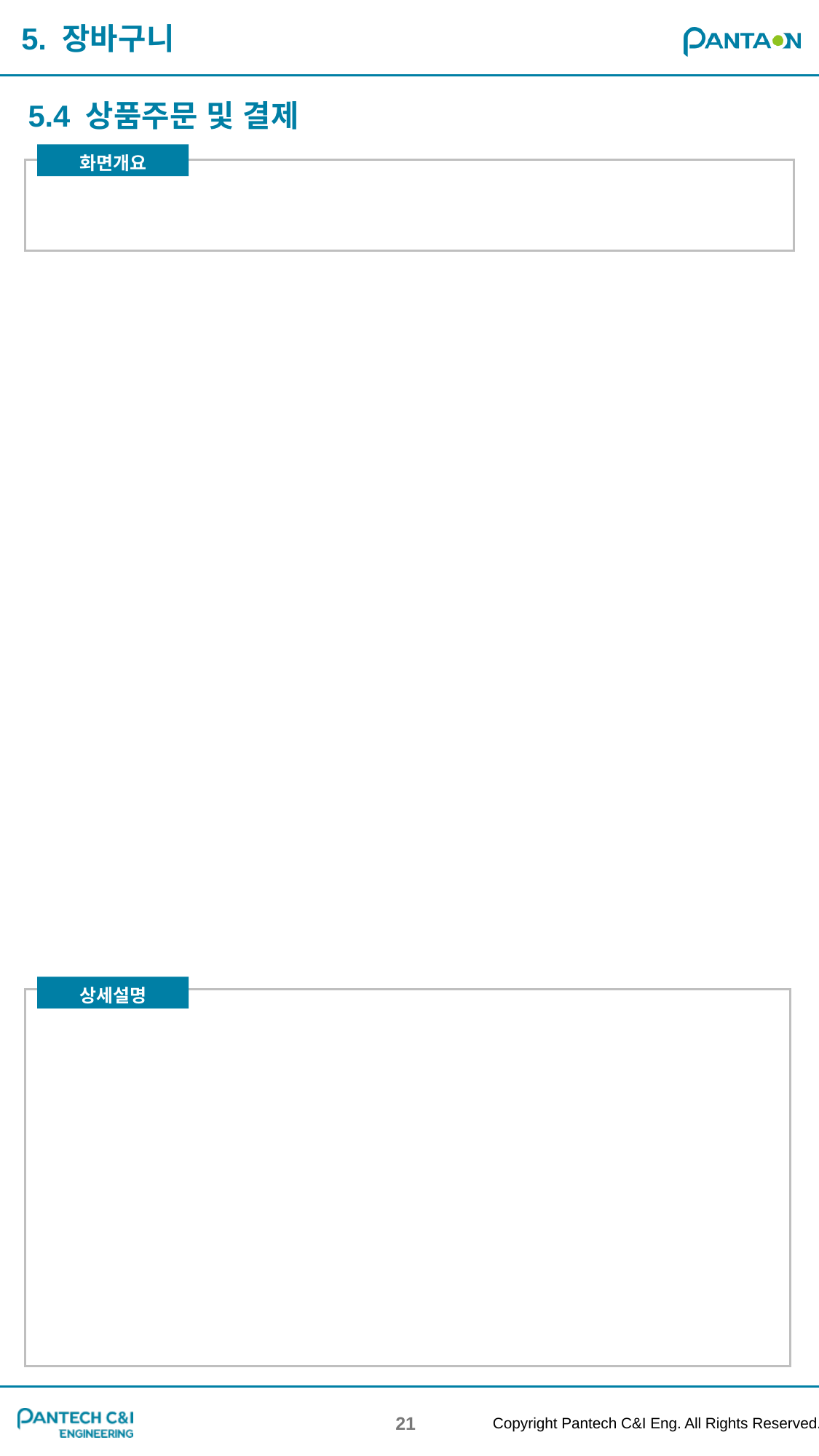

5. 장바구니
5.4 상품주문 및 결제
21